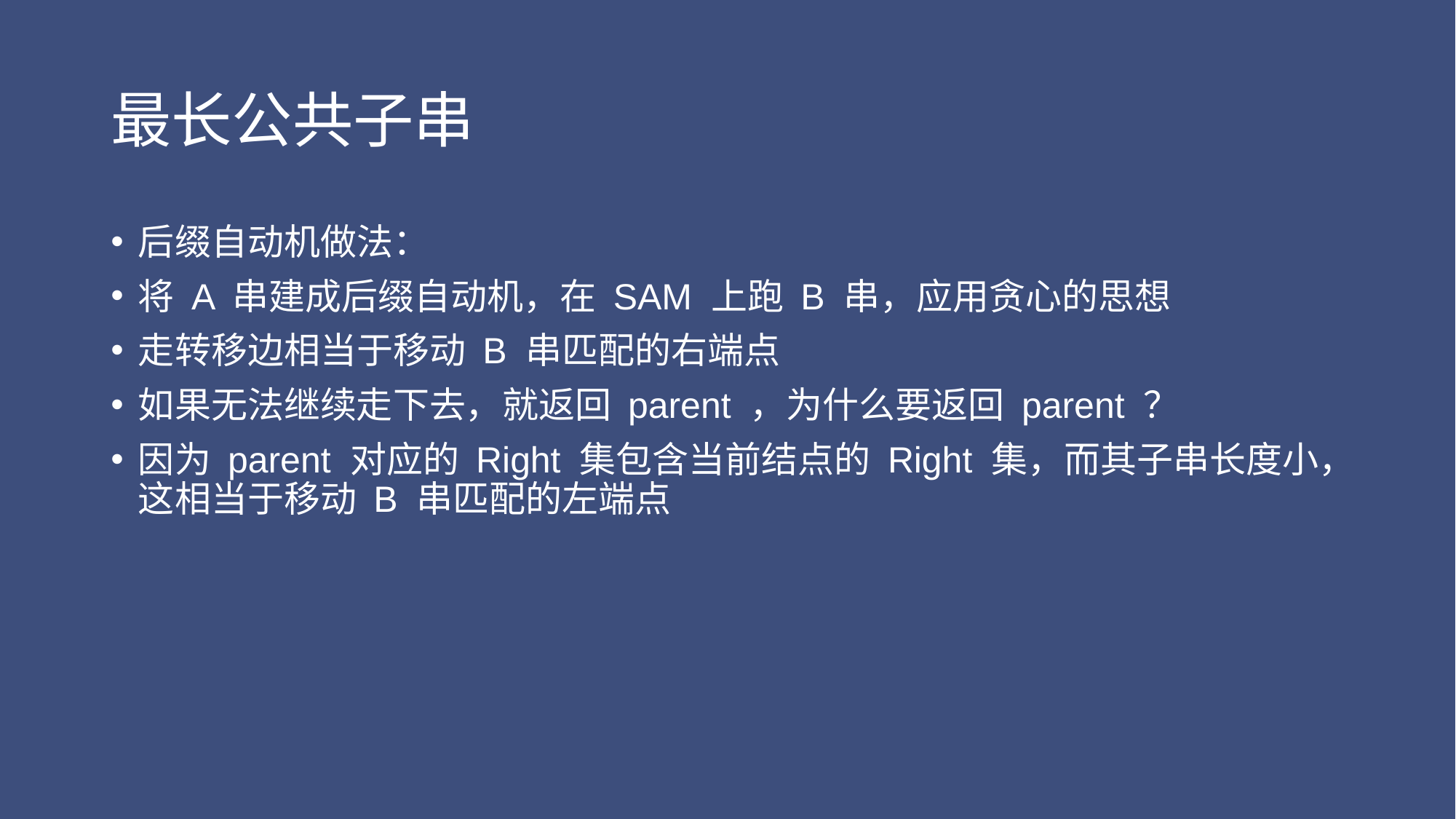

# 最长公共子串
后缀自动机做法：
将 A 串建成后缀自动机，在 SAM 上跑 B 串，应用贪心的思想
走转移边相当于移动 B 串匹配的右端点
如果无法继续走下去，就返回 parent ，为什么要返回 parent ？
因为 parent 对应的 Right 集包含当前结点的 Right 集，而其子串长度小，这相当于移动 B 串匹配的左端点